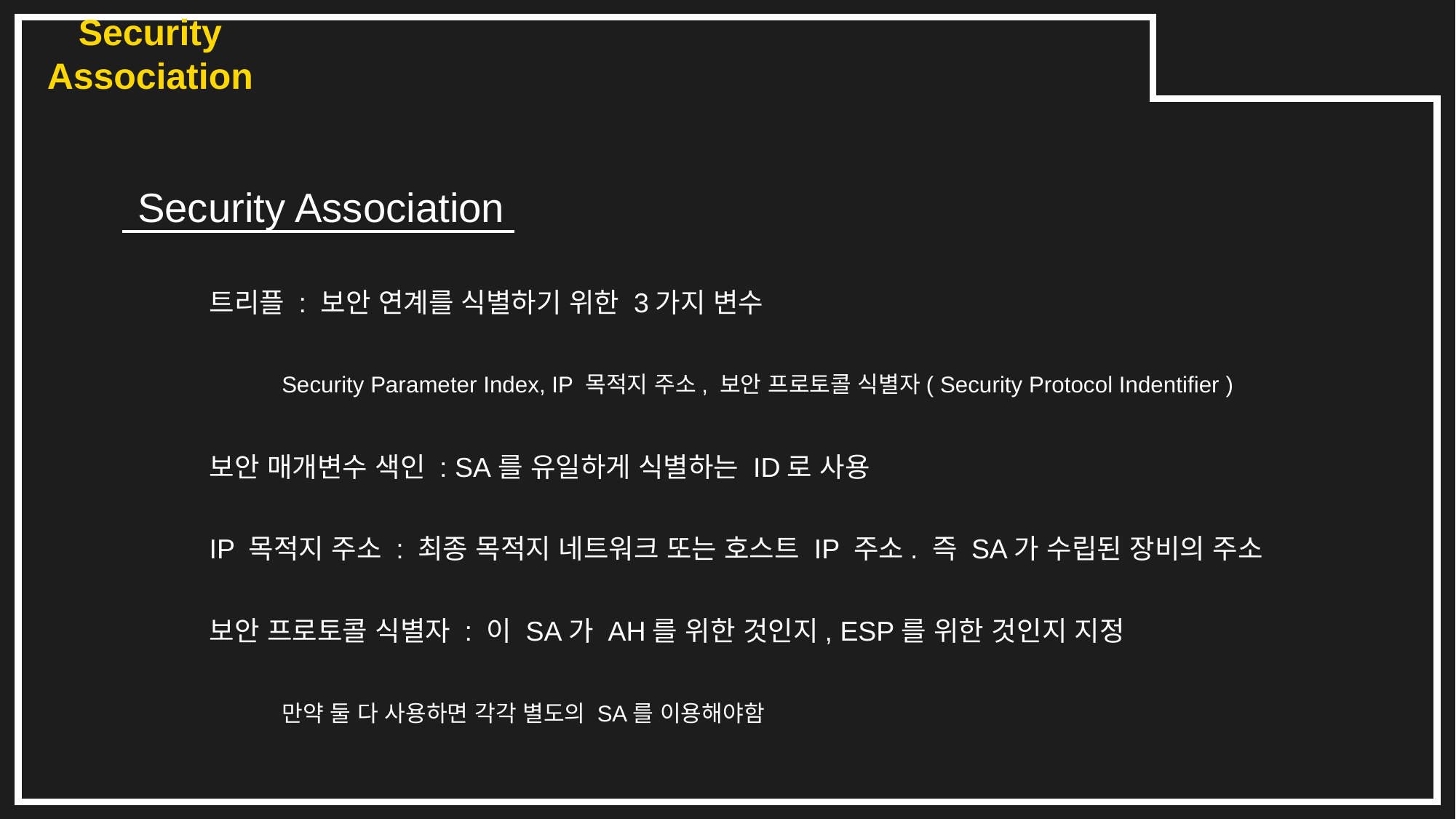

Security Association
Security Association
트리플 : 보안 연계를 식별하기 위한 3가지 변수
Security Parameter Index, IP 목적지 주소, 보안 프로토콜 식별자( Security Protocol Indentifier )
보안 매개변수 색인 : SA를 유일하게 식별하는 ID로 사용
IP 목적지 주소 : 최종 목적지 네트워크 또는 호스트 IP 주소. 즉 SA가 수립된 장비의 주소
보안 프로토콜 식별자 : 이 SA가 AH를 위한 것인지, ESP를 위한 것인지 지정
만약 둘 다 사용하면 각각 별도의 SA를 이용해야함